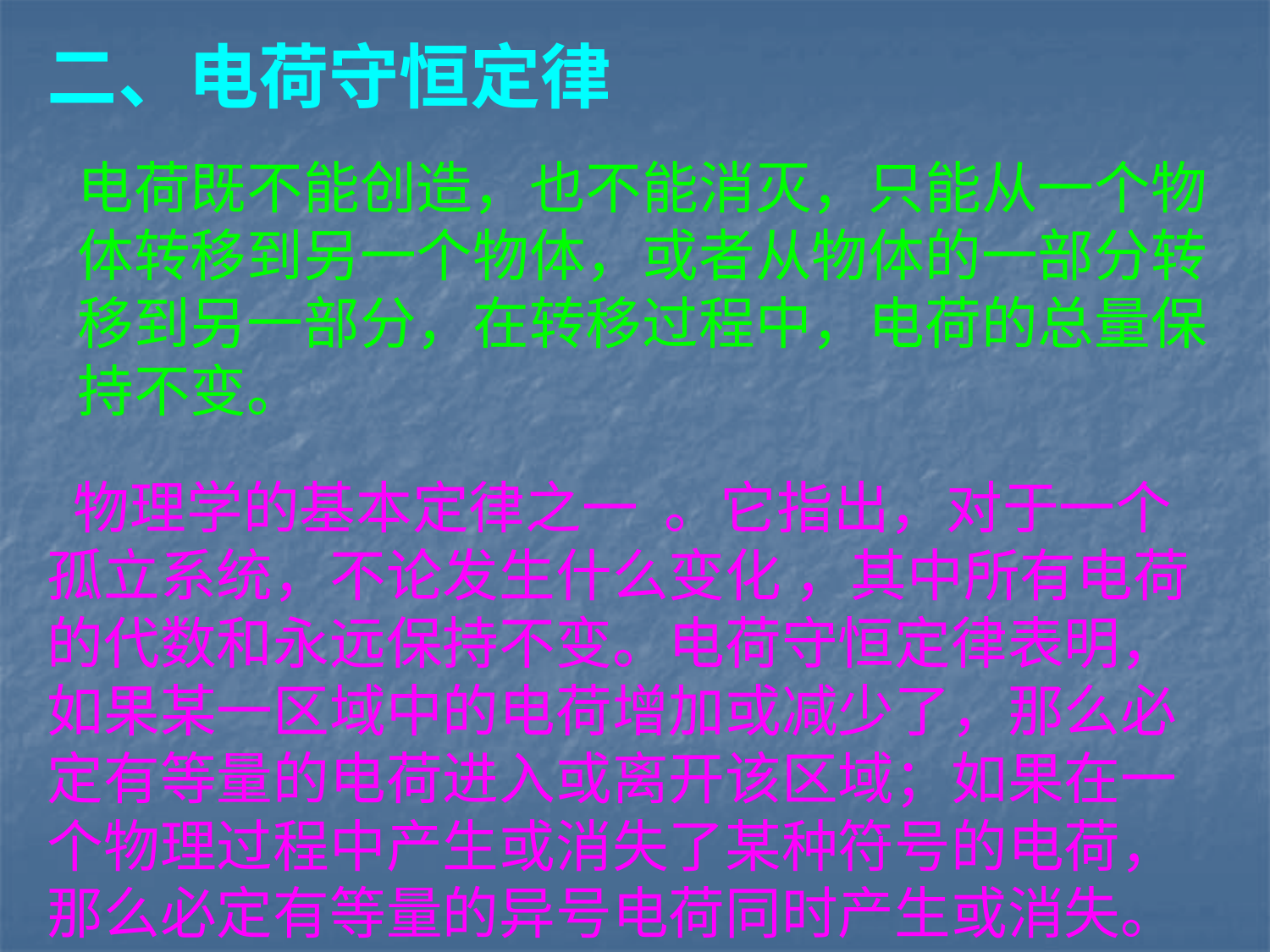

二、电荷守恒定律
电荷既不能创造，也不能消灭，只能从一个物体转移到另一个物体，或者从物体的一部分转移到另一部分，在转移过程中，电荷的总量保
持不变。
 物理学的基本定律之一  。它指出，对于一个孤立系统，不论发生什么变化 ，其中所有电荷的代数和永远保持不变。电荷守恒定律表明，如果某一区域中的电荷增加或减少了，那么必定有等量的电荷进入或离开该区域；如果在一个物理过程中产生或消失了某种符号的电荷，那么必定有等量的异号电荷同时产生或消失。